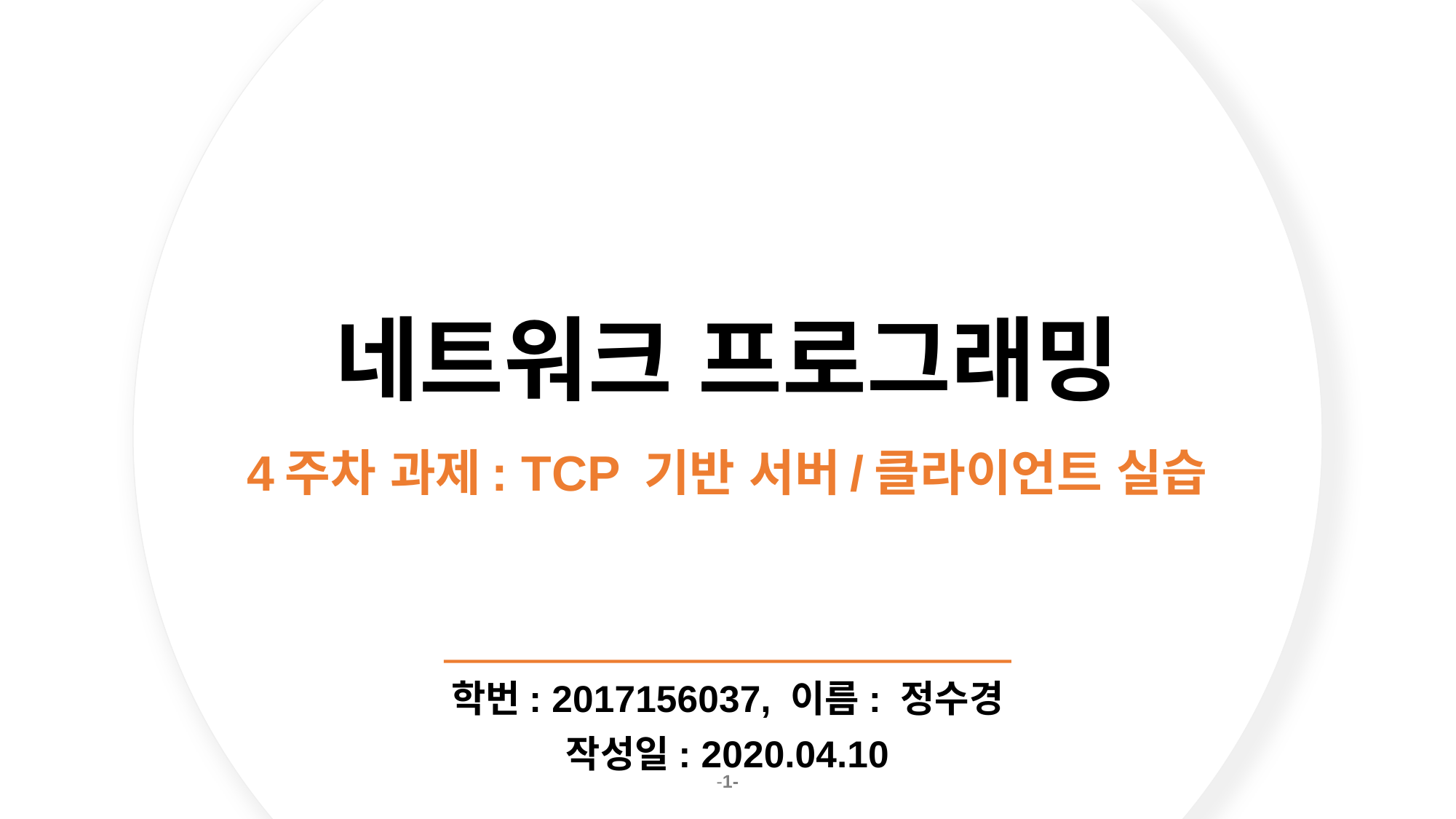

# 네트워크 프로그래밍 4주차 과제: TCP 기반 서버/클라이언트 실습

학번: 2017156037, 이름: 정수경
작성일: 2020.04.10

-1-